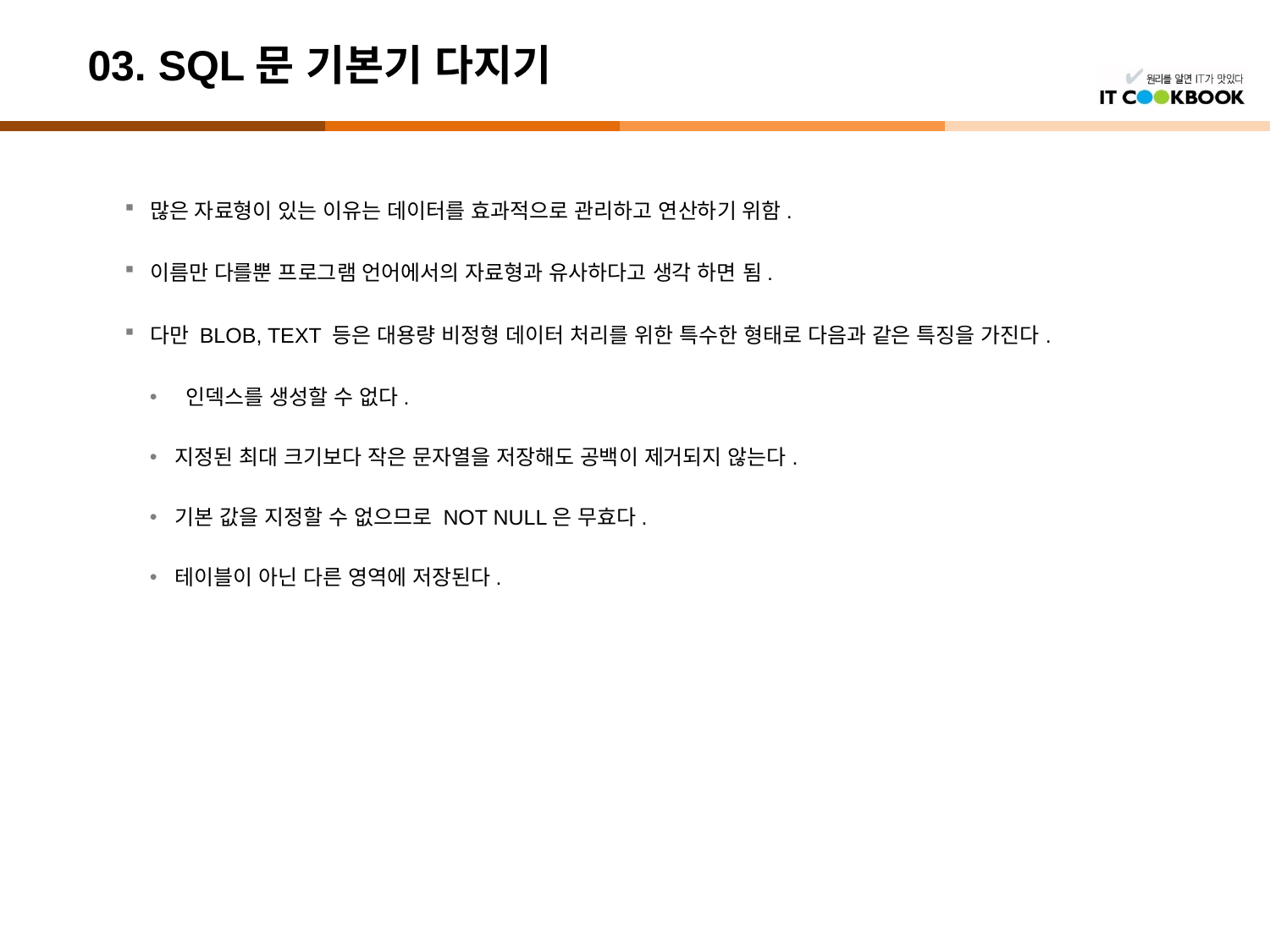

# 03. SQL문 기본기 다지기
많은 자료형이 있는 이유는 데이터를 효과적으로 관리하고 연산하기 위함.
이름만 다를뿐 프로그램 언어에서의 자료형과 유사하다고 생각 하면 됨.
다만 BLOB, TEXT 등은 대용량 비정형 데이터 처리를 위한 특수한 형태로 다음과 같은 특징을 가진다.
 인덱스를 생성할 수 없다.
지정된 최대 크기보다 작은 문자열을 저장해도 공백이 제거되지 않는다.
기본 값을 지정할 수 없으므로 NOT NULL은 무효다.
테이블이 아닌 다른 영역에 저장된다.